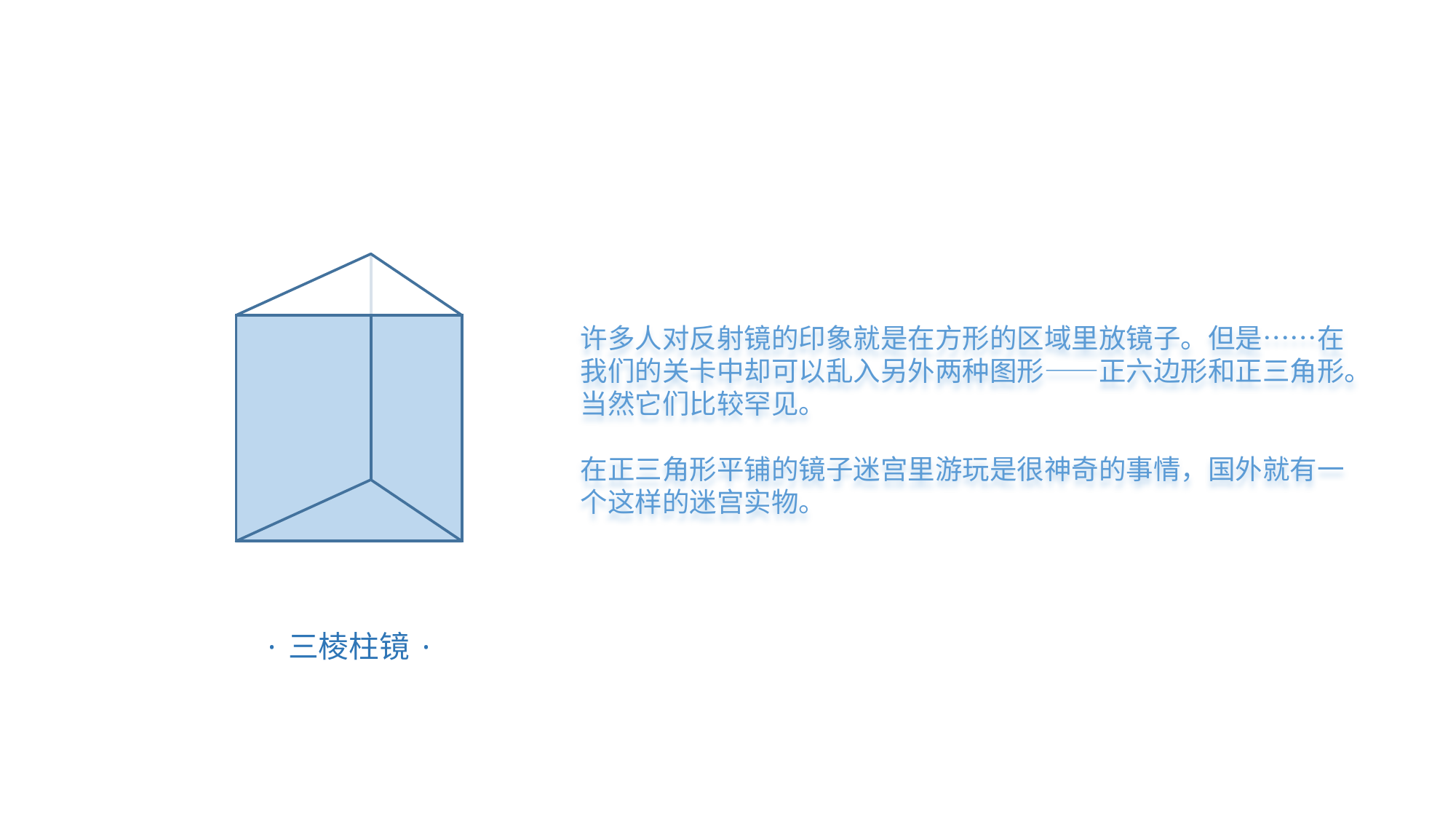

许多人对反射镜的印象就是在方形的区域里放镜子。但是……在我们的关卡中却可以乱入另外两种图形——正六边形和正三角形。当然它们比较罕见。

在正三角形平铺的镜子迷宫里游玩是很神奇的事情，国外就有一个这样的迷宫实物。

·三棱柱镜·